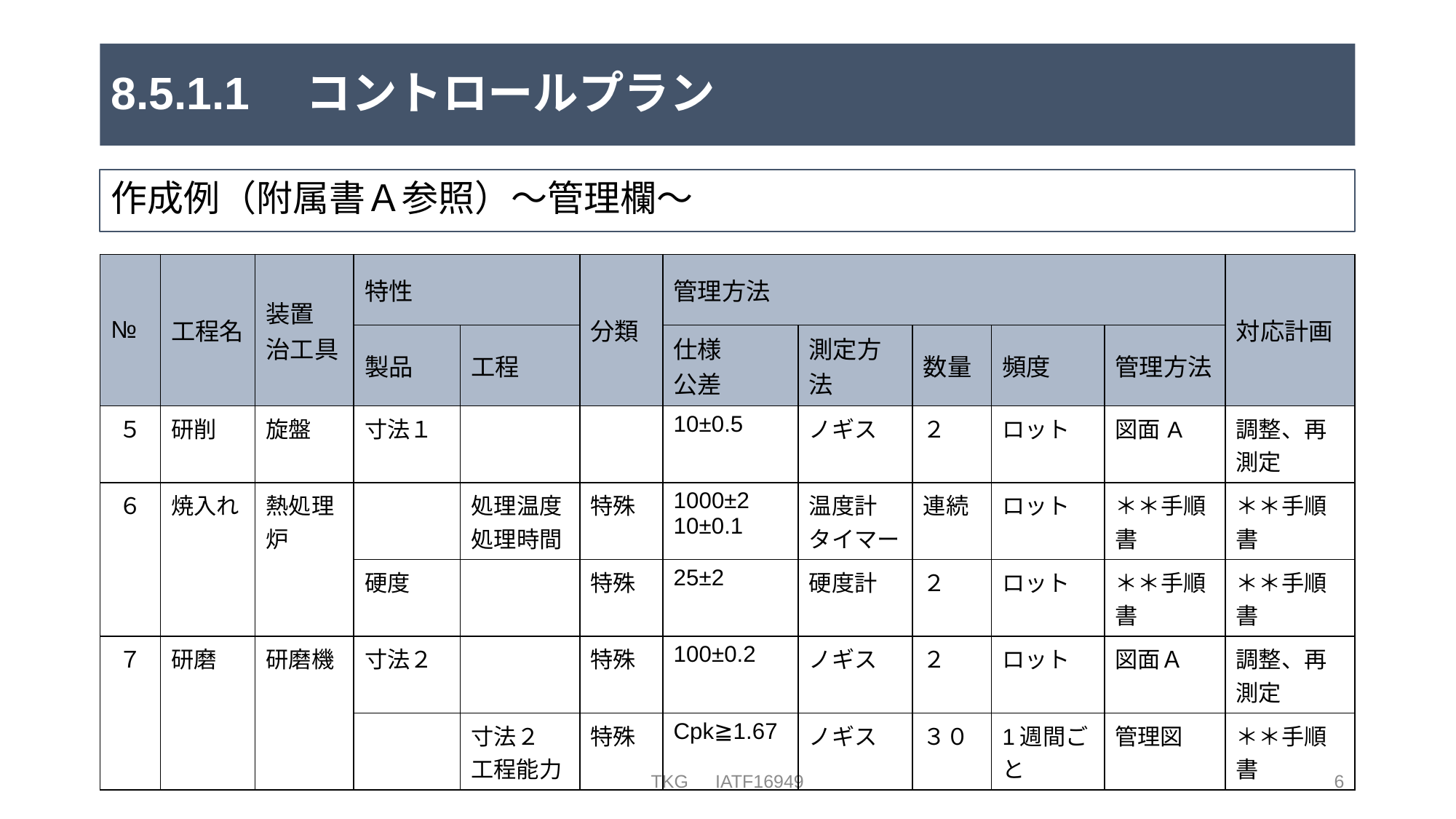

# 8.5.1.1　コントロールプラン
作成例（附属書Ａ参照）～管理欄～
| № | 工程名 | 装置 治工具 | 特性 |  | 分類 | 管理方法 |  |  |  |  | 対応計画 |
| --- | --- | --- | --- | --- | --- | --- | --- | --- | --- | --- | --- |
|  |  |  | 製品 | 工程 |  | 仕様 公差 | 測定方法 | 数量 | 頻度 | 管理方法 |  |
| ５ | 研削 | 旋盤 | 寸法１ |  |  | 10±0.5 | ノギス | ２ | ロット | 図面A | 調整、再測定 |
| ６ | 焼入れ | 熱処理炉 |  | 処理温度 処理時間 | 特殊 | 1000±2 10±0.1 | 温度計 タイマー | 連続 | ロット | ＊＊手順書 | ＊＊手順書 |
|  |  |  | 硬度 |  | 特殊 | 25±2 | 硬度計 | ２ | ロット | ＊＊手順書 | ＊＊手順書 |
| ７ | 研磨 | 研磨機 | 寸法２ |  | 特殊 | 100±0.2 | ノギス | ２ | ロット | 図面Ａ | 調整、再測定 |
|  |  |  |  | 寸法２ 工程能力 | 特殊 | Cpk≧1.67 | ノギス | ３０ | 1週間ごと | 管理図 | ＊＊手順書 |
TKG　IATF16949
6